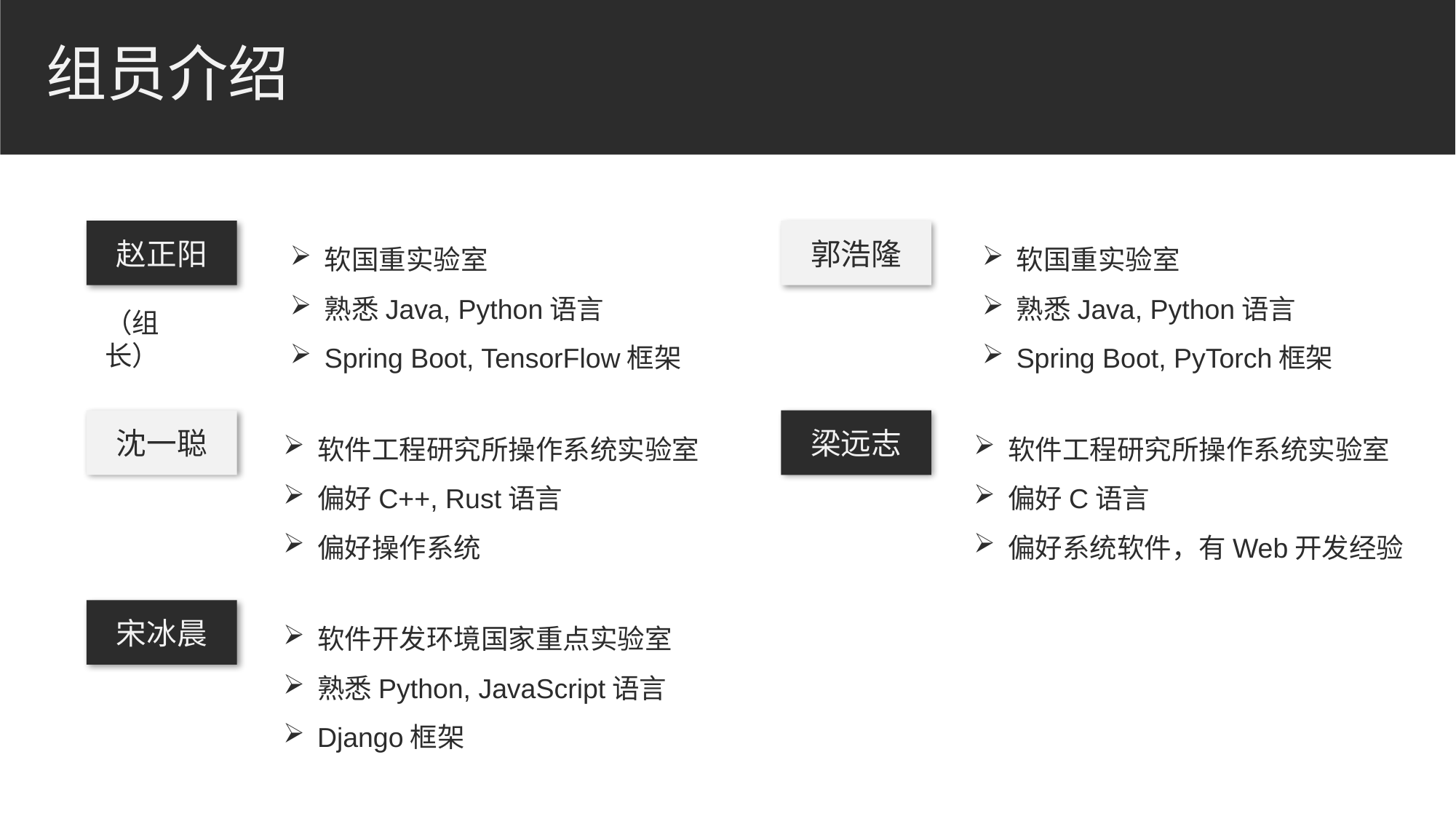

# 组员介绍
赵正阳
软国重实验室
熟悉Java, Python语言
Spring Boot, TensorFlow框架
郭浩隆
软国重实验室
熟悉Java, Python语言
Spring Boot, PyTorch框架
（组长）
沈一聪
软件工程研究所操作系统实验室
偏好C++, Rust语言
偏好操作系统
梁远志
软件工程研究所操作系统实验室
偏好C语言
偏好系统软件，有Web开发经验
宋冰晨
软件开发环境国家重点实验室
熟悉Python, JavaScript语言
Django框架